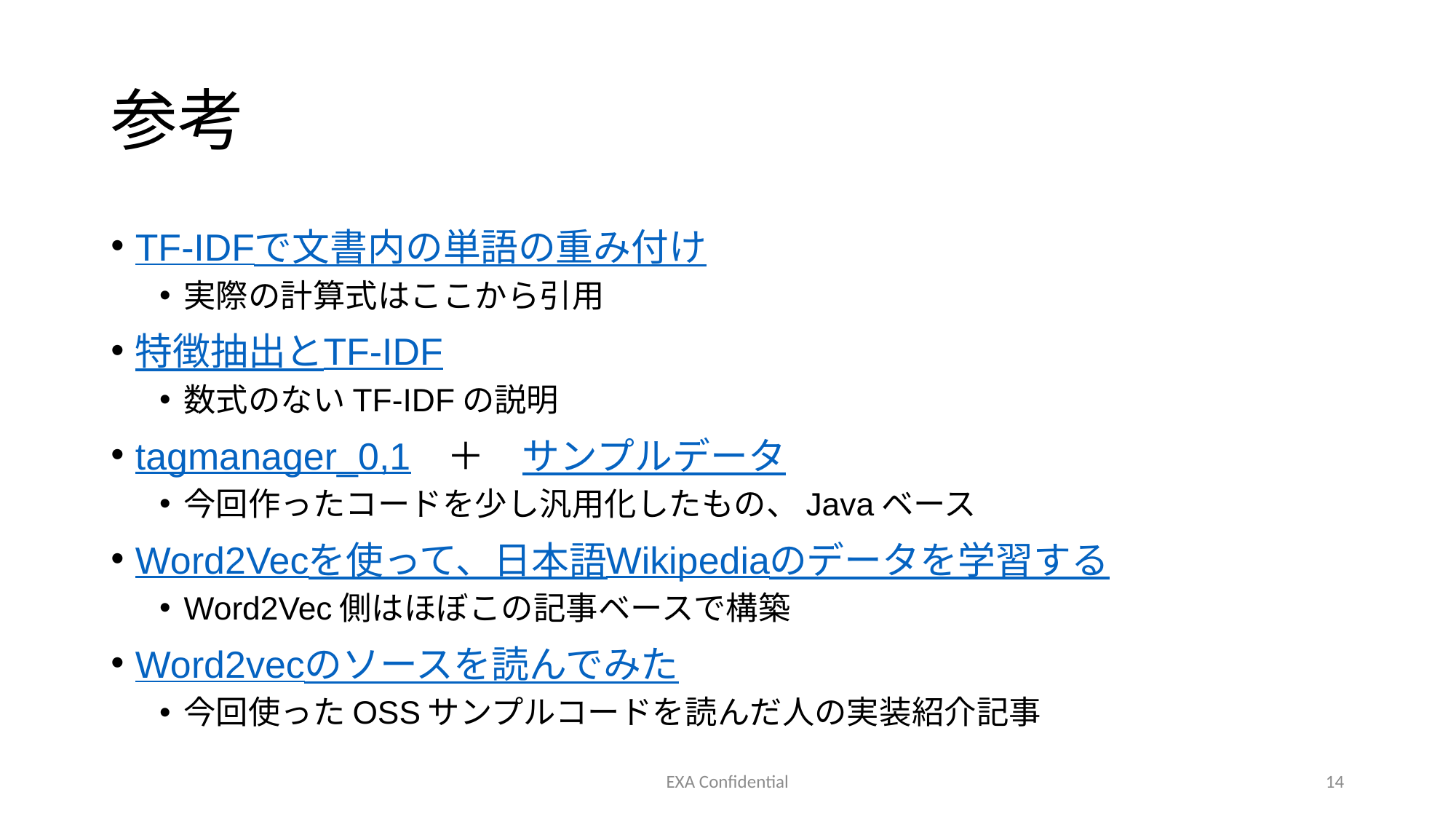

# 参考
TF-IDFで文書内の単語の重み付け
実際の計算式はここから引用
特徴抽出とTF-IDF
数式のないTF-IDFの説明
tagmanager_0,1　＋　サンプルデータ
今回作ったコードを少し汎用化したもの、Javaベース
Word2Vecを使って、日本語Wikipediaのデータを学習する
Word2Vec側はほぼこの記事ベースで構築
Word2vecのソースを読んでみた
今回使ったOSSサンプルコードを読んだ人の実装紹介記事

EXA Confidential
14